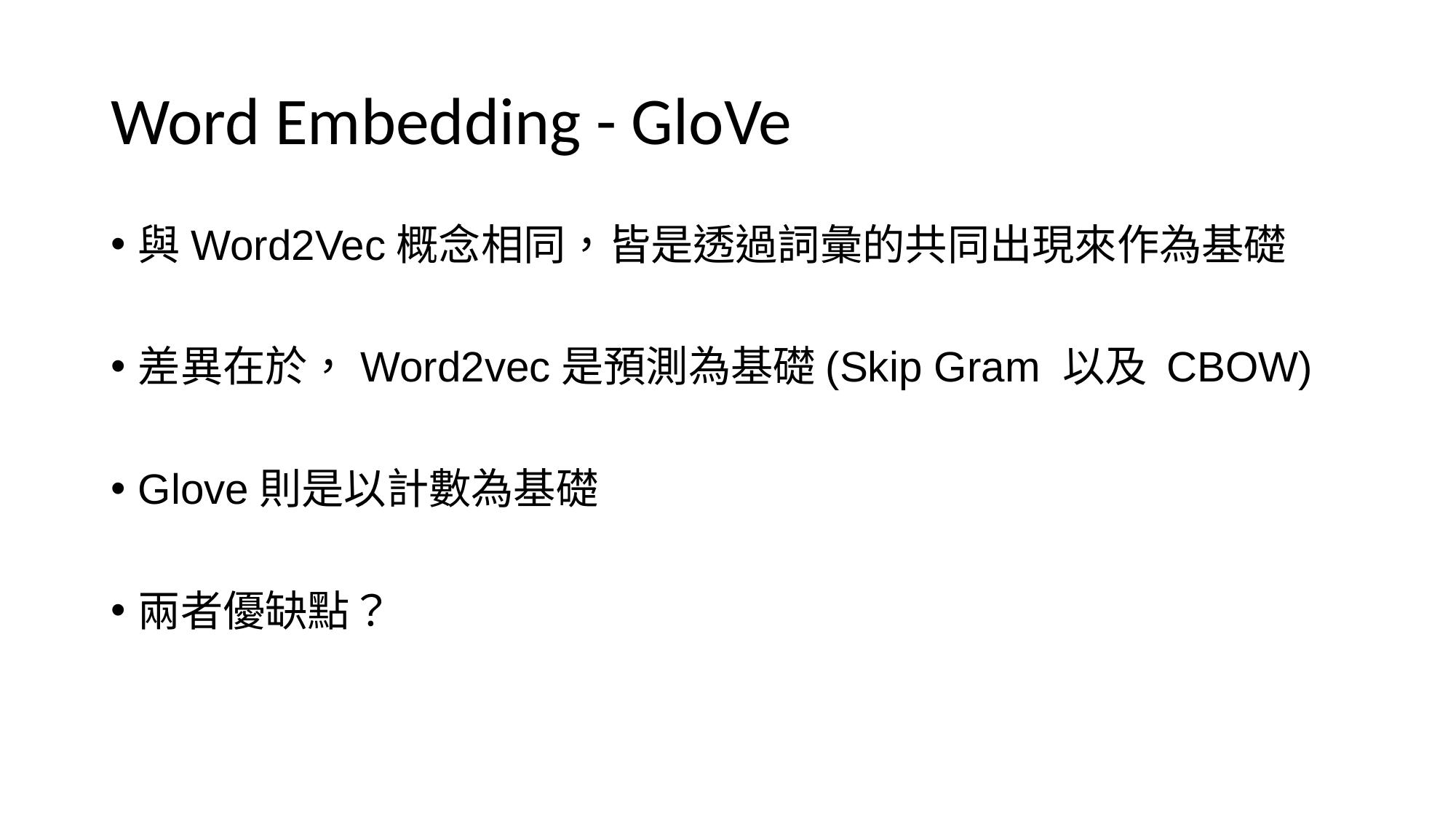

# Word Embedding - GloVe
與Word2Vec概念相同，皆是透過詞彙的共同出現來作為基礎

差異在於，Word2vec是預測為基礎(Skip Gram 以及 CBOW)

Glove則是以計數為基礎

兩者優缺點？